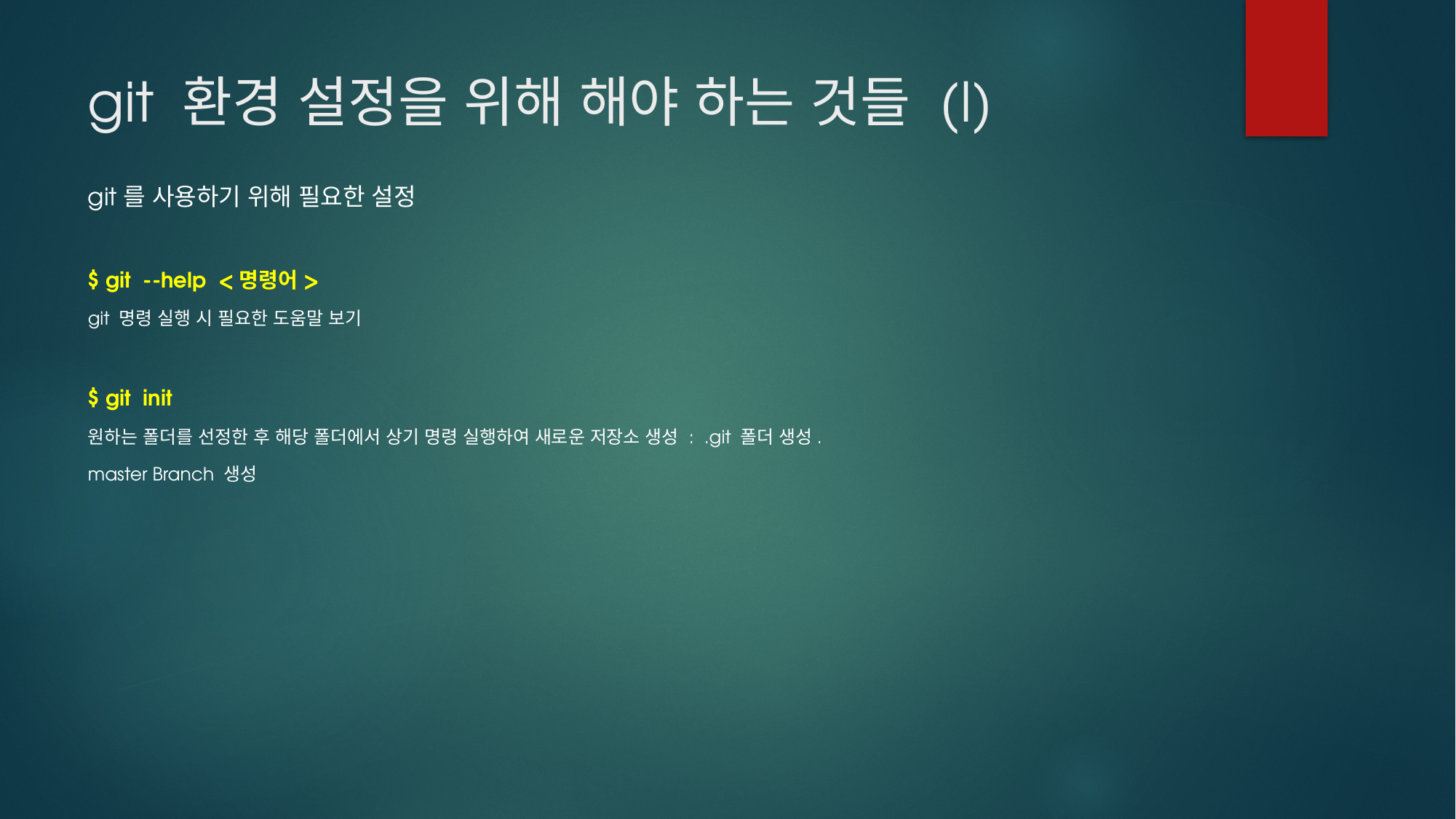

# git 환경 설정을 위해 해야 하는 것들 (I)
git를 사용하기 위해 필요한 설정

$ git  --help  <명령어>
git 명령 실행 시 필요한 도움말 보기

$ git  init
원하는 폴더를 선정한 후 해당 폴더에서 상기 명령 실행하여 새로운 저장소 생성 :  .git 폴더 생성.
master Branch 생성